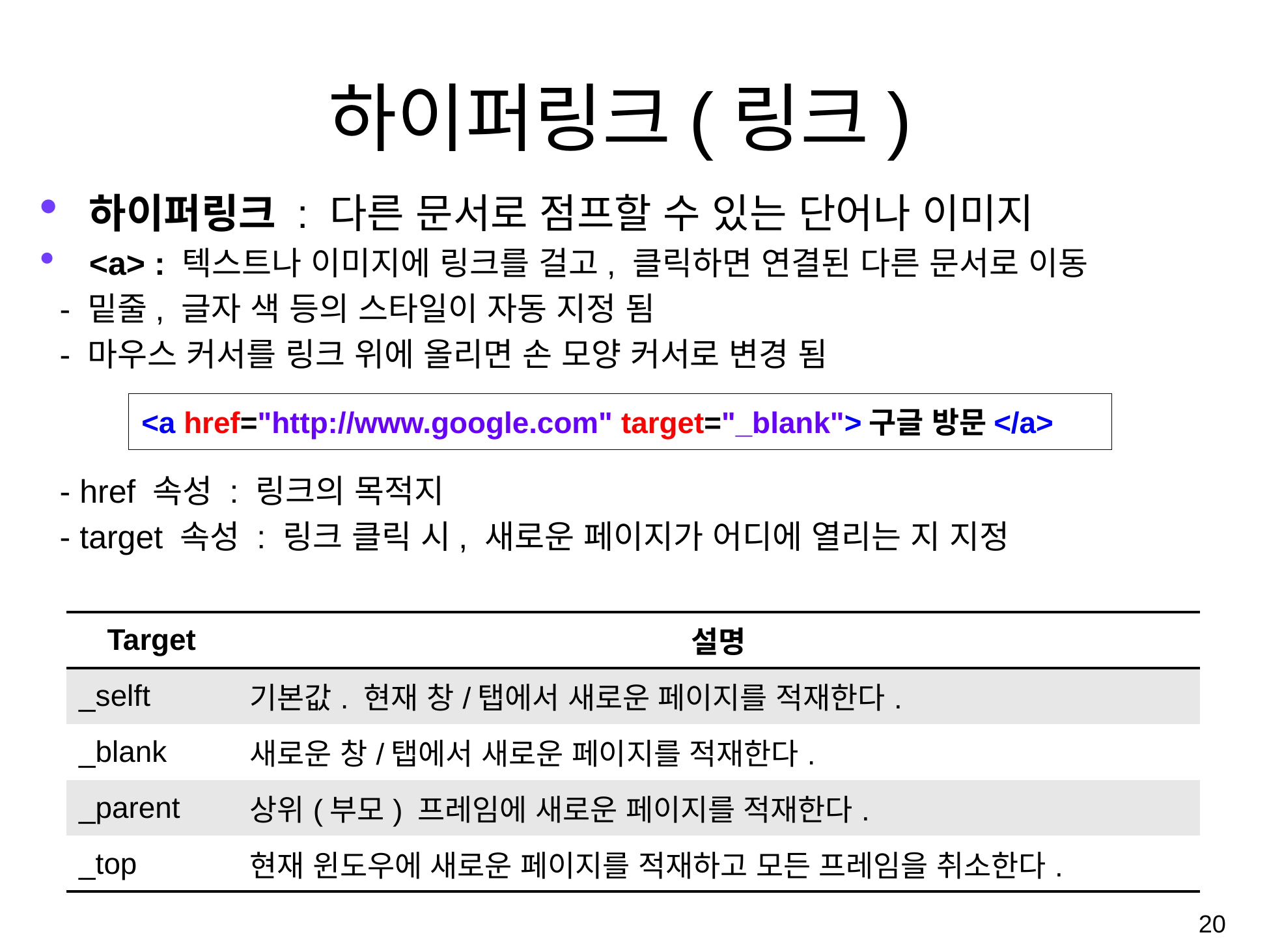

# 하이퍼링크(링크)
하이퍼링크 : 다른 문서로 점프할 수 있는 단어나 이미지
<a> : 텍스트나 이미지에 링크를 걸고, 클릭하면 연결된 다른 문서로 이동
  - 밑줄, 글자 색 등의 스타일이 자동 지정 됨
  - 마우스 커서를 링크 위에 올리면 손 모양 커서로 변경 됨

  - href 속성 : 링크의 목적지
  - target 속성 : 링크 클릭 시, 새로운 페이지가 어디에 열리는 지 지정
<a href="http://www.google.com" target="_blank">구글 방문</a>
| Target | 설명 |
| --- | --- |
| \_selft | 기본값. 현재 창/탭에서 새로운 페이지를 적재한다. |
| \_blank | 새로운 창/탭에서 새로운 페이지를 적재한다. |
| \_parent | 상위(부모) 프레임에 새로운 페이지를 적재한다. |
| \_top | 현재 윈도우에 새로운 페이지를 적재하고 모든 프레임을 취소한다. |
20